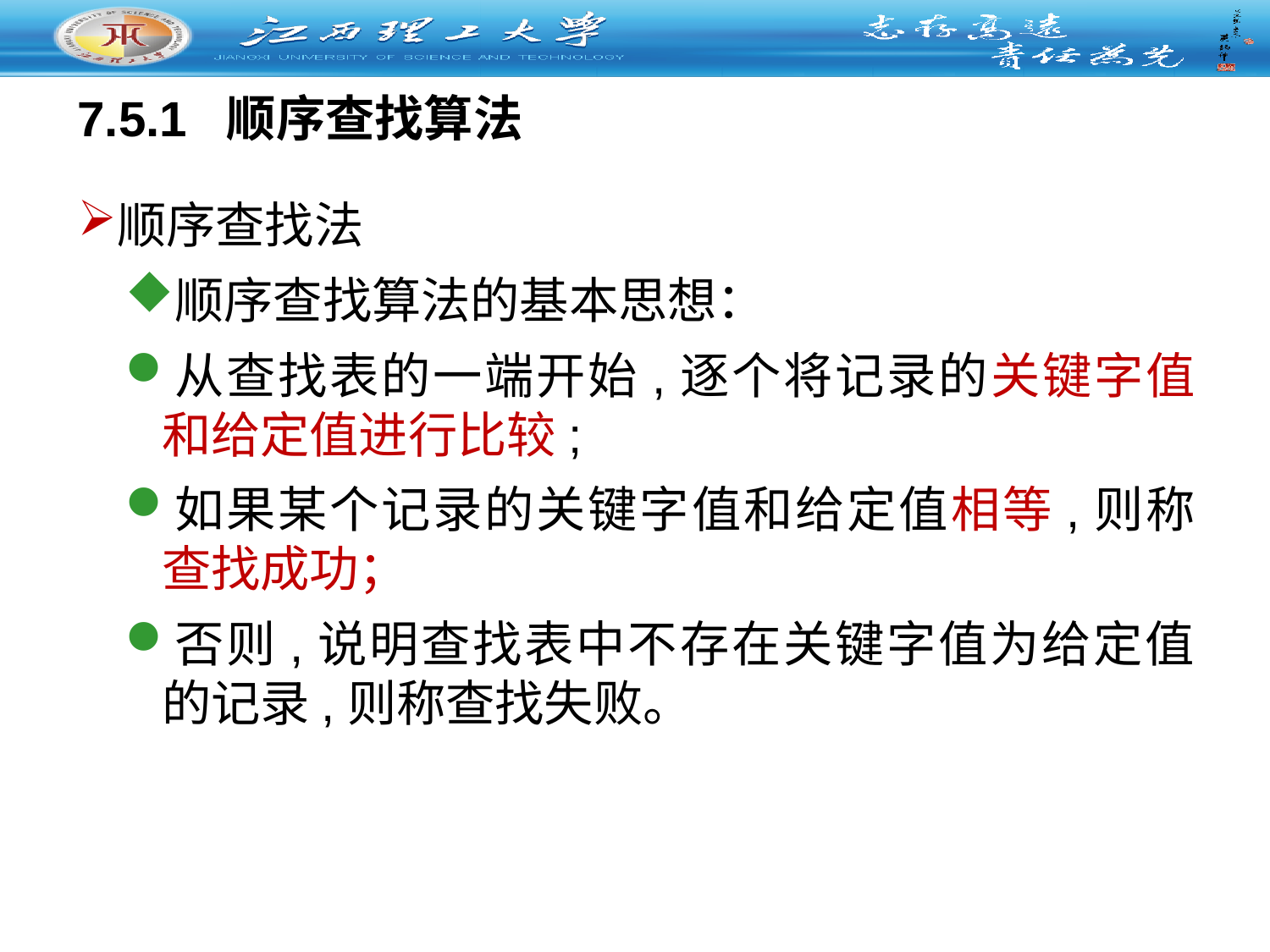

7.5.1  顺序查找算法
顺序查找法
顺序查找算法的基本思想：
从查找表的一端开始,逐个将记录的关键字值和给定值进行比较;
如果某个记录的关键字值和给定值相等,则称查找成功；
否则,说明查找表中不存在关键字值为给定值的记录,则称查找失败。